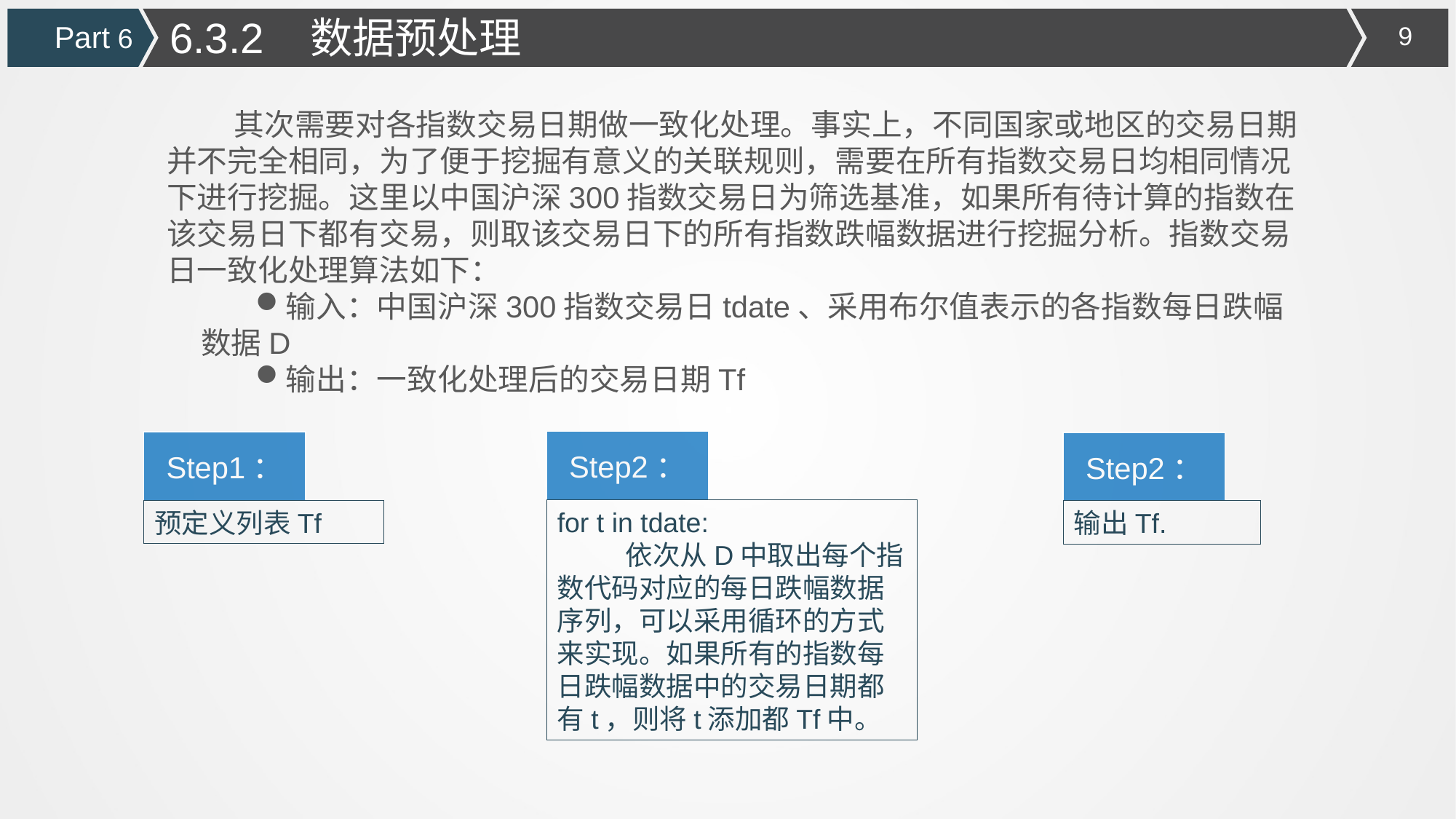

6.3.2   数据预处理
Part 6
 其次需要对各指数交易日期做一致化处理。事实上，不同国家或地区的交易日期并不完全相同，为了便于挖掘有意义的关联规则，需要在所有指数交易日均相同情况下进行挖掘。这里以中国沪深300指数交易日为筛选基准，如果所有待计算的指数在该交易日下都有交易，则取该交易日下的所有指数跌幅数据进行挖掘分析。指数交易日一致化处理算法如下：
输入：中国沪深300指数交易日tdate、采用布尔值表示的各指数每日跌幅数据D
输出：一致化处理后的交易日期Tf

Step2：
Step1：
Step2：
for t in tdate:
          依次从D中取出每个指数代码对应的每日跌幅数据序列，可以采用循环的方式来实现。如果所有的指数每日跌幅数据中的交易日期都有t，则将t添加都Tf中。
预定义列表Tf
输出Tf.